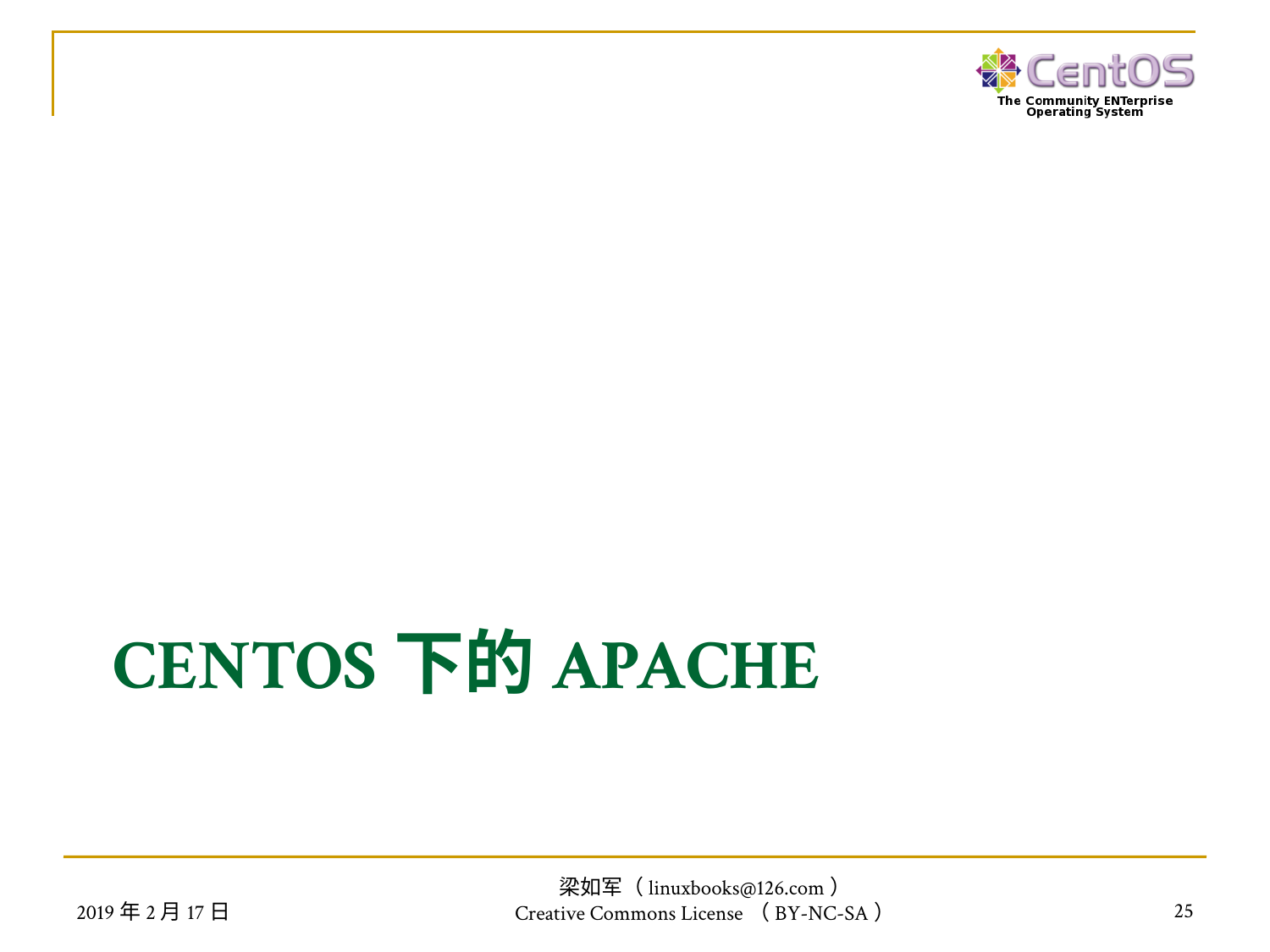

# CentOS下的Apache
2019年2月17日
25
梁如军（linuxbooks@126.com）
Creative Commons License（BY-NC-SA）